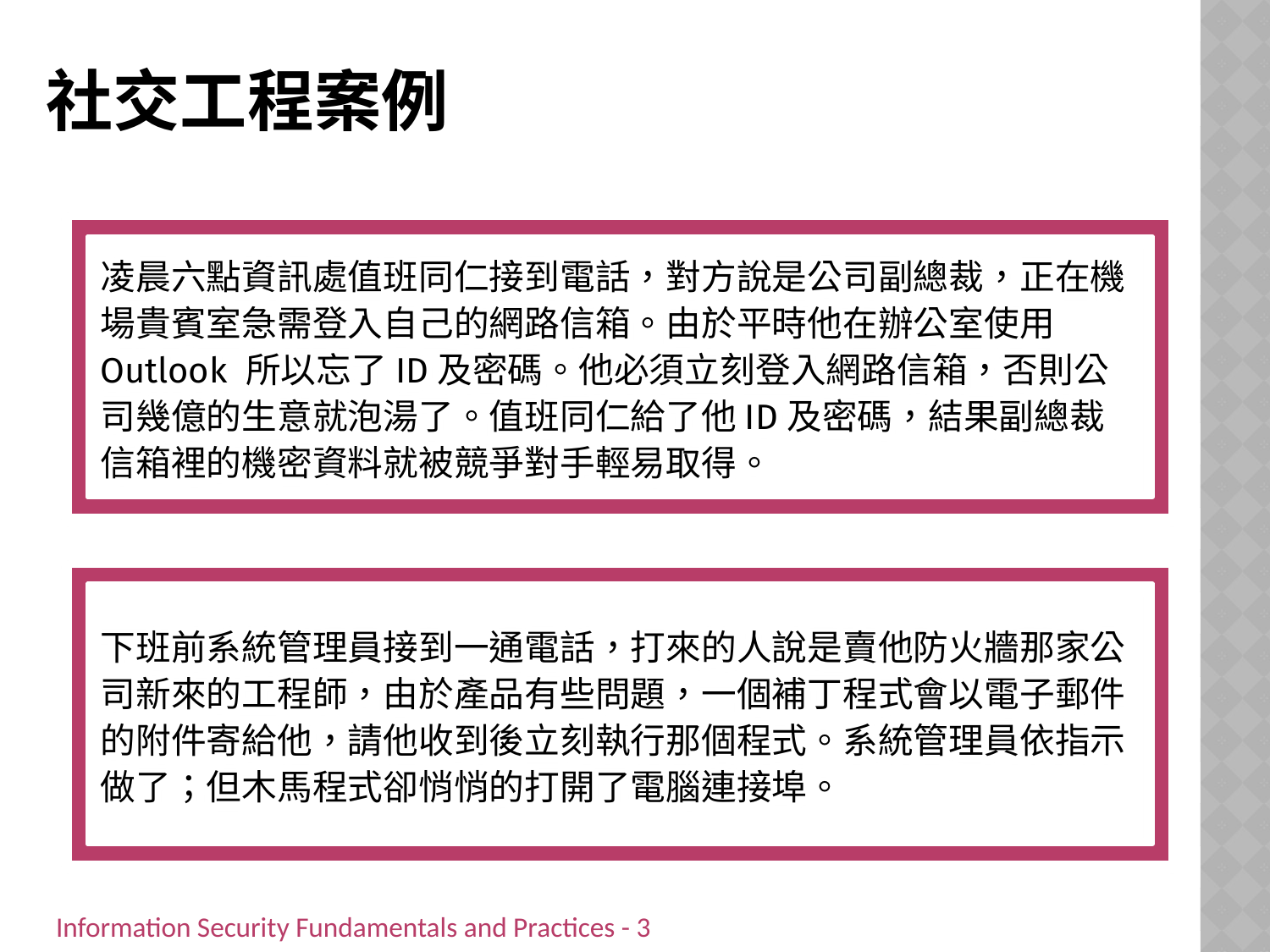

# 社交工程案例
凌晨六點資訊處值班同仁接到電話，對方說是公司副總裁，正在機場貴賓室急需登入自己的網路信箱。由於平時他在辦公室使用 Outlook 所以忘了ID及密碼。他必須立刻登入網路信箱，否則公司幾億的生意就泡湯了。值班同仁給了他ID及密碼，結果副總裁信箱裡的機密資料就被競爭對手輕易取得。
下班前系統管理員接到一通電話，打來的人說是賣他防火牆那家公司新來的工程師，由於產品有些問題，一個補丁程式會以電子郵件的附件寄給他，請他收到後立刻執行那個程式。系統管理員依指示做了；但木馬程式卻悄悄的打開了電腦連接埠。